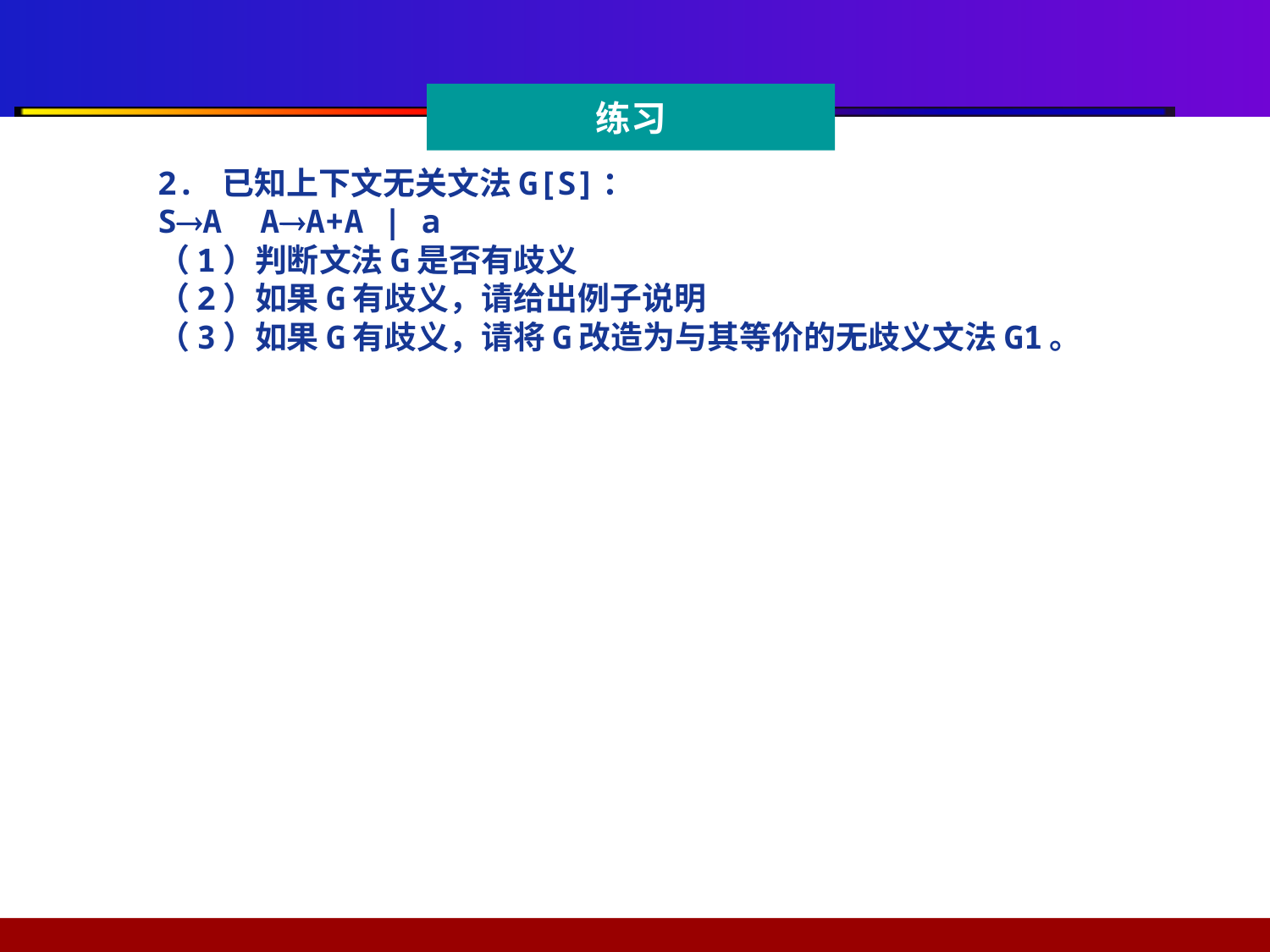

练习
2. 已知上下文无关文法G[S]：
S→A  A→A+A | a
（1）判断文法G是否有歧义
（2）如果G有歧义，请给出例子说明
（3）如果G有歧义，请将G改造为与其等价的无歧义文法G1。